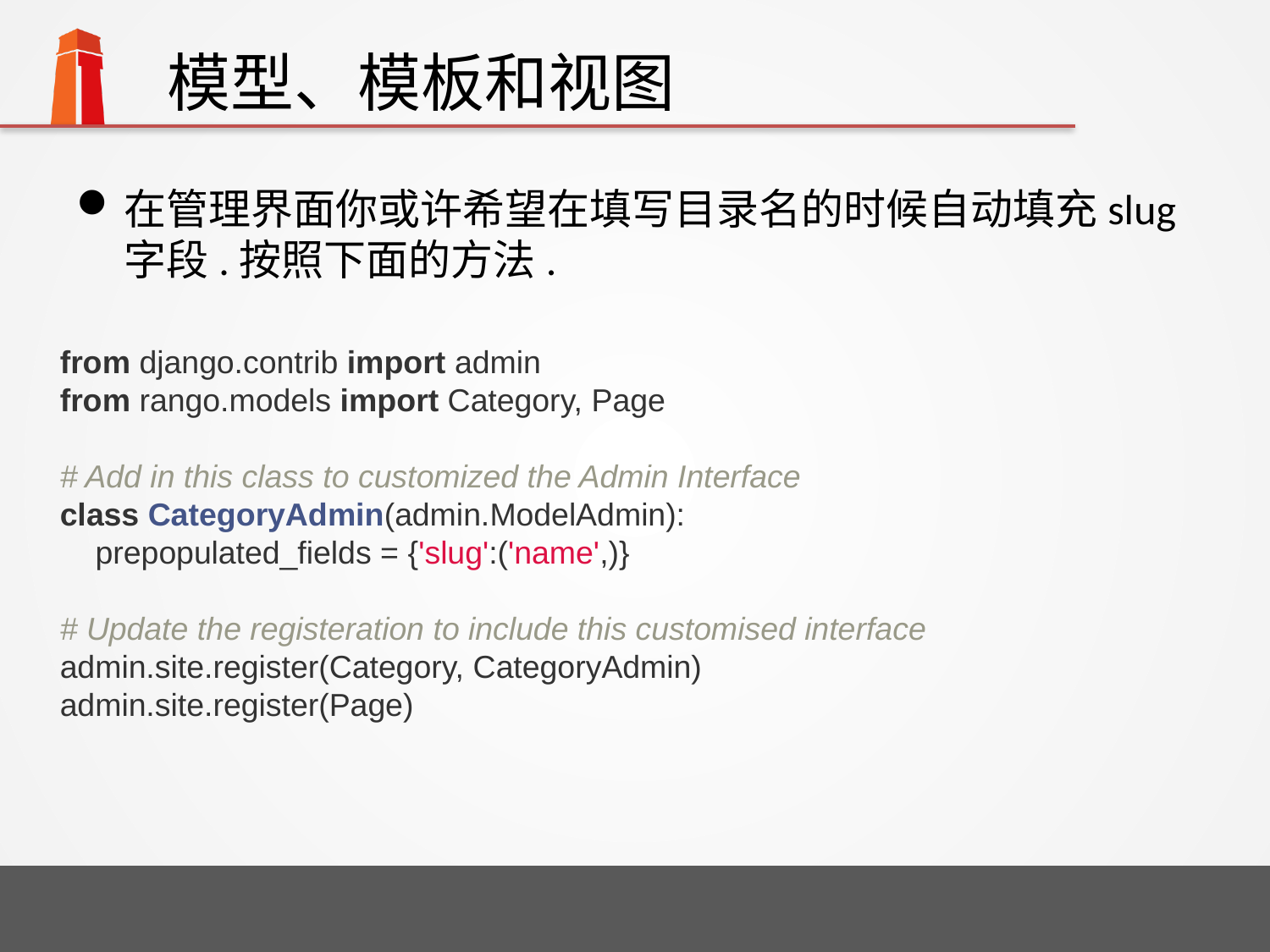

# 模型、模板和视图
在管理界面你或许希望在填写目录名的时候自动填充slug字段.按照下面的方法.
from django.contrib import admin
from rango.models import Category, Page

# Add in this class to customized the Admin Interface
class CategoryAdmin(admin.ModelAdmin):
    prepopulated_fields = {'slug':('name',)}

# Update the registeration to include this customised interface admin.site.register(Category, CategoryAdmin)
admin.site.register(Page)